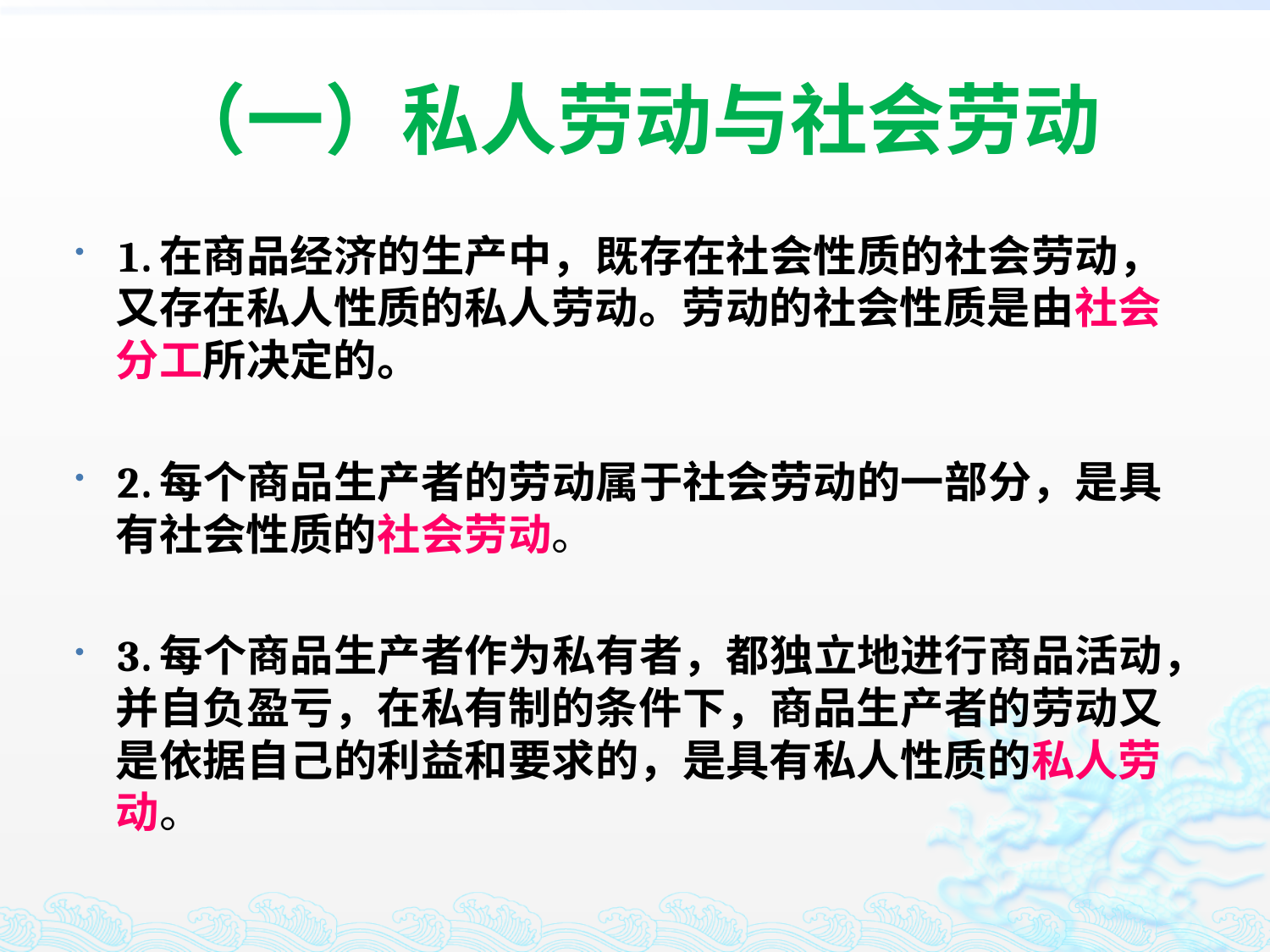

# （一）私人劳动与社会劳动
1.在商品经济的生产中，既存在社会性质的社会劳动，又存在私人性质的私人劳动。劳动的社会性质是由社会分工所决定的。

2.每个商品生产者的劳动属于社会劳动的一部分，是具有社会性质的社会劳动。

3.每个商品生产者作为私有者，都独立地进行商品活动，并自负盈亏，在私有制的条件下，商品生产者的劳动又是依据自己的利益和要求的，是具有私人性质的私人劳动。